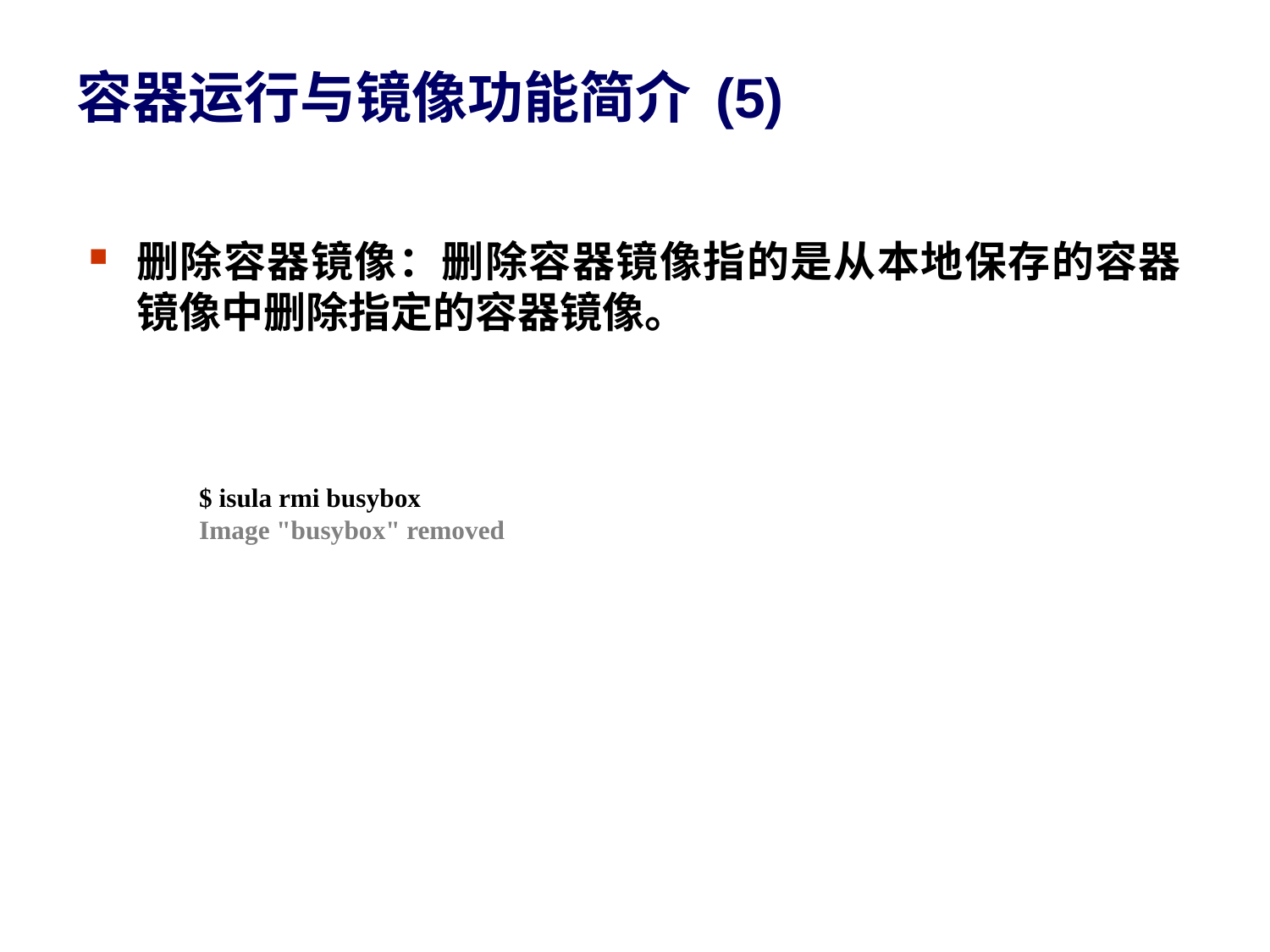

# 容器运行与镜像功能简介 (5)
删除容器镜像：删除容器镜像指的是从本地保存的容器镜像中删除指定的容器镜像。
$ isula rmi busybox
Image "busybox" removed